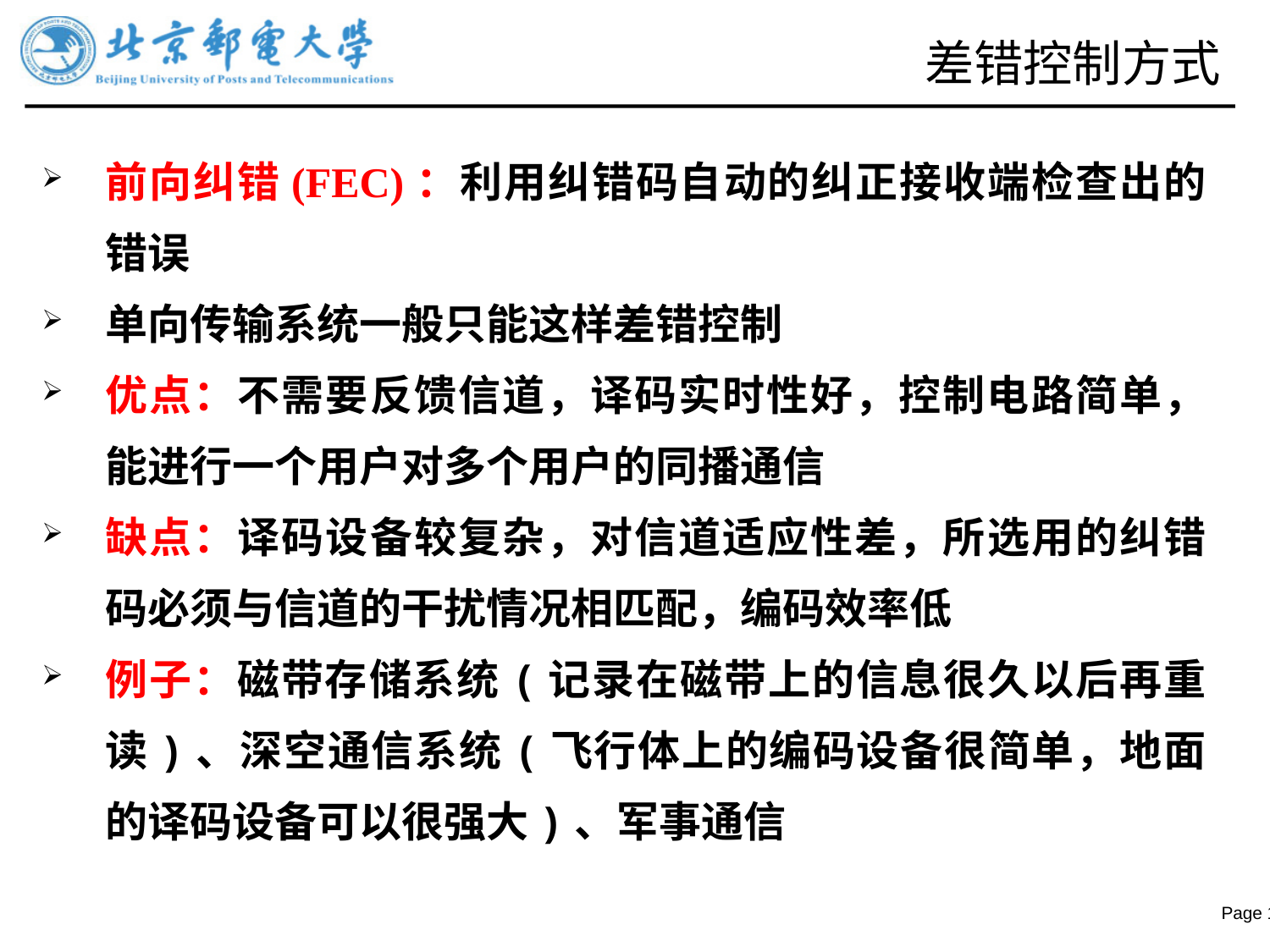

# 差错控制方式
前向纠错(FEC)：利用纠错码自动的纠正接收端检查出的错误
单向传输系统一般只能这样差错控制
优点：不需要反馈信道，译码实时性好，控制电路简单，能进行一个用户对多个用户的同播通信
缺点：译码设备较复杂，对信道适应性差，所选用的纠错码必须与信道的干扰情况相匹配，编码效率低
例子：磁带存储系统(记录在磁带上的信息很久以后再重读)、深空通信系统(飞行体上的编码设备很简单，地面的译码设备可以很强大)、军事通信